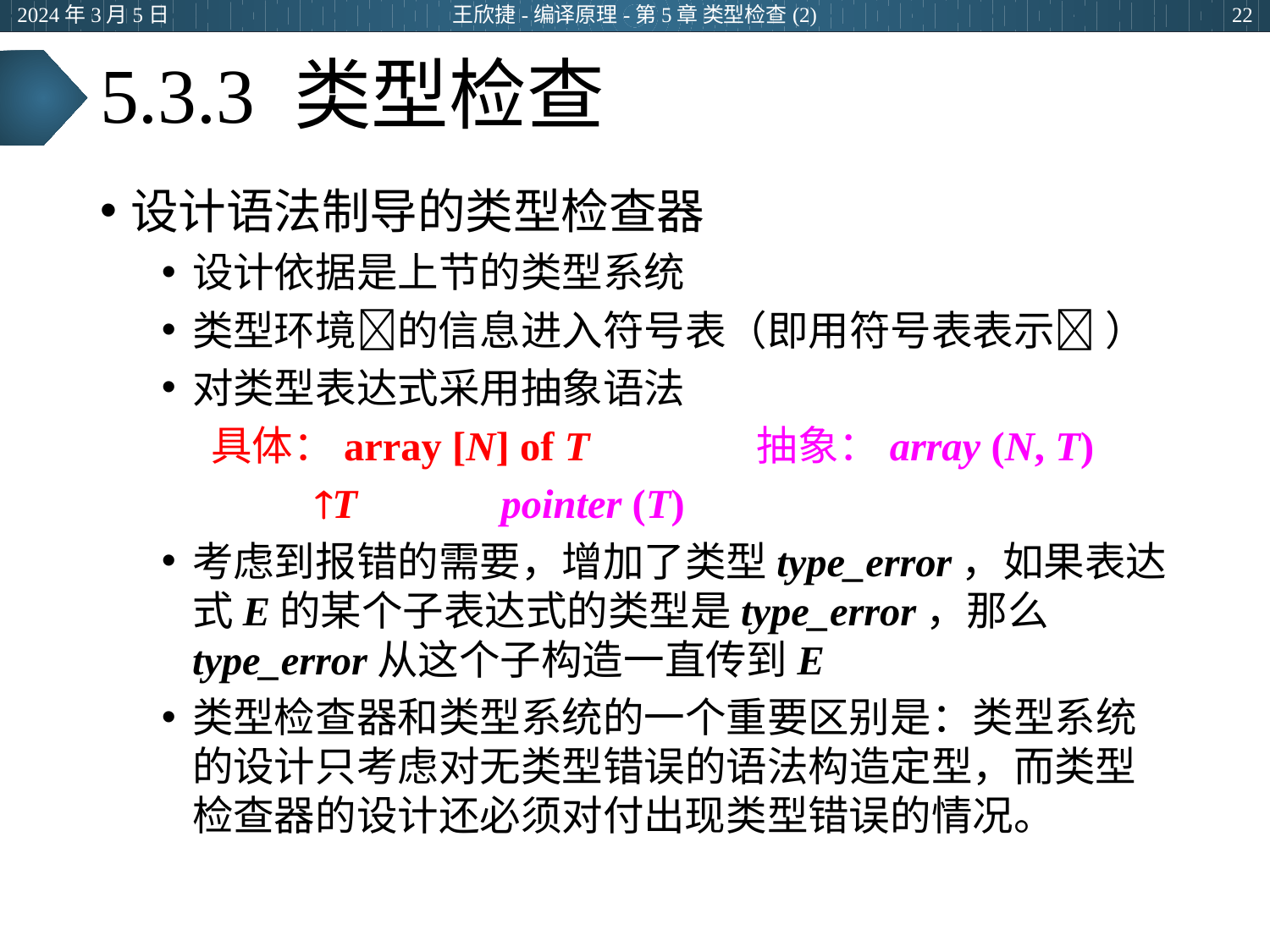

2024年3月5日
王欣捷-编译原理-第5章 类型检查(2)
22
# 5.3.3 类型检查
设计语法制导的类型检查器
设计依据是上节的类型系统
类型环境Γ的信息进入符号表（即用符号表表示Γ ）
对类型表达式采用抽象语法
	 具体：array [N] of T	      抽象：array (N, T)
	 		↑T 			      pointer (T)
考虑到报错的需要，增加了类型type_error，如果表达式E的某个子表达式的类型是type_error，那么type_error从这个子构造一直传到E
类型检查器和类型系统的一个重要区别是：类型系统的设计只考虑对无类型错误的语法构造定型，而类型检查器的设计还必须对付出现类型错误的情况。